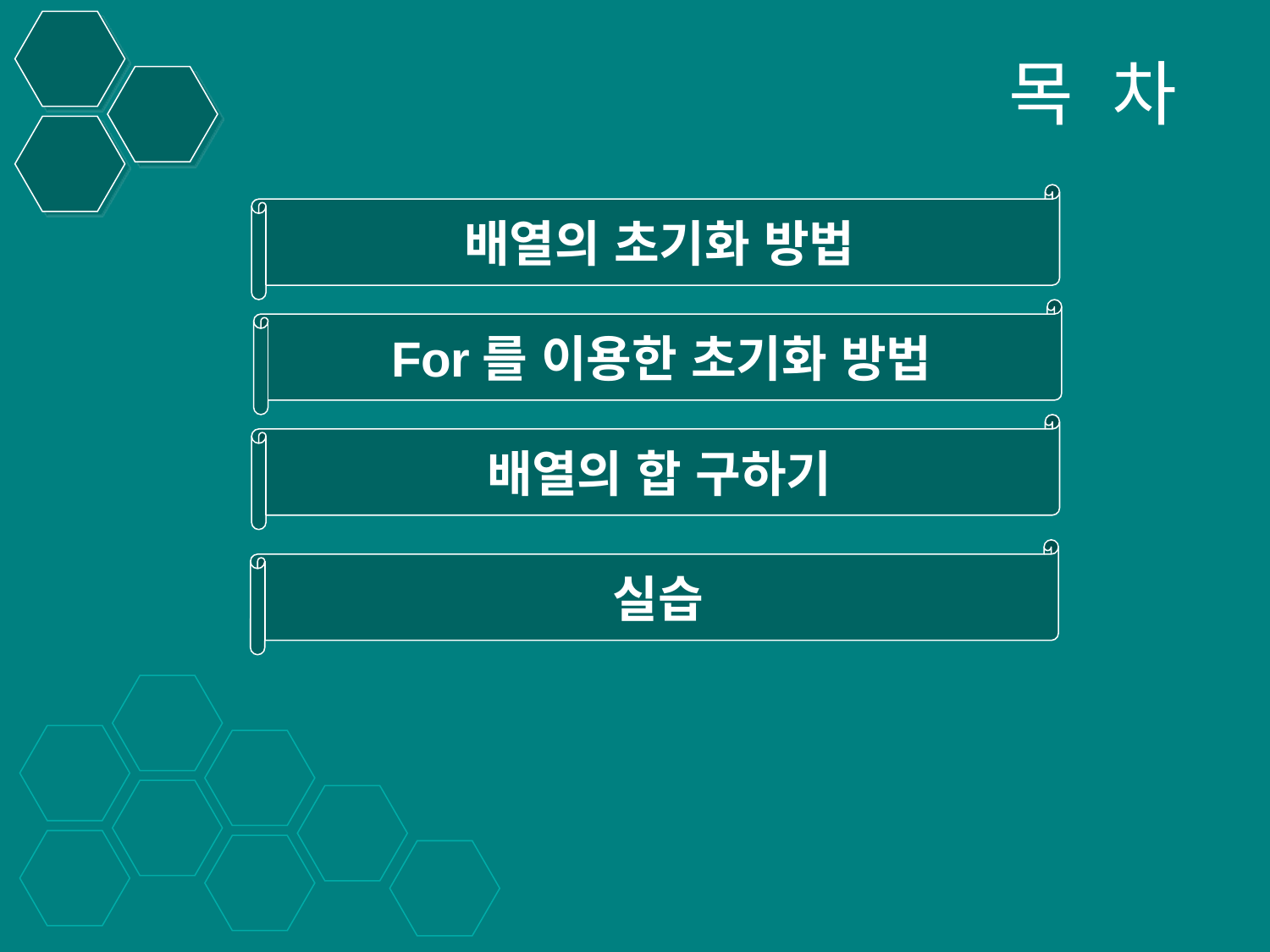

# 목  차
배열의 초기화 방법
For를 이용한 초기화 방법
배열의 합 구하기
실습